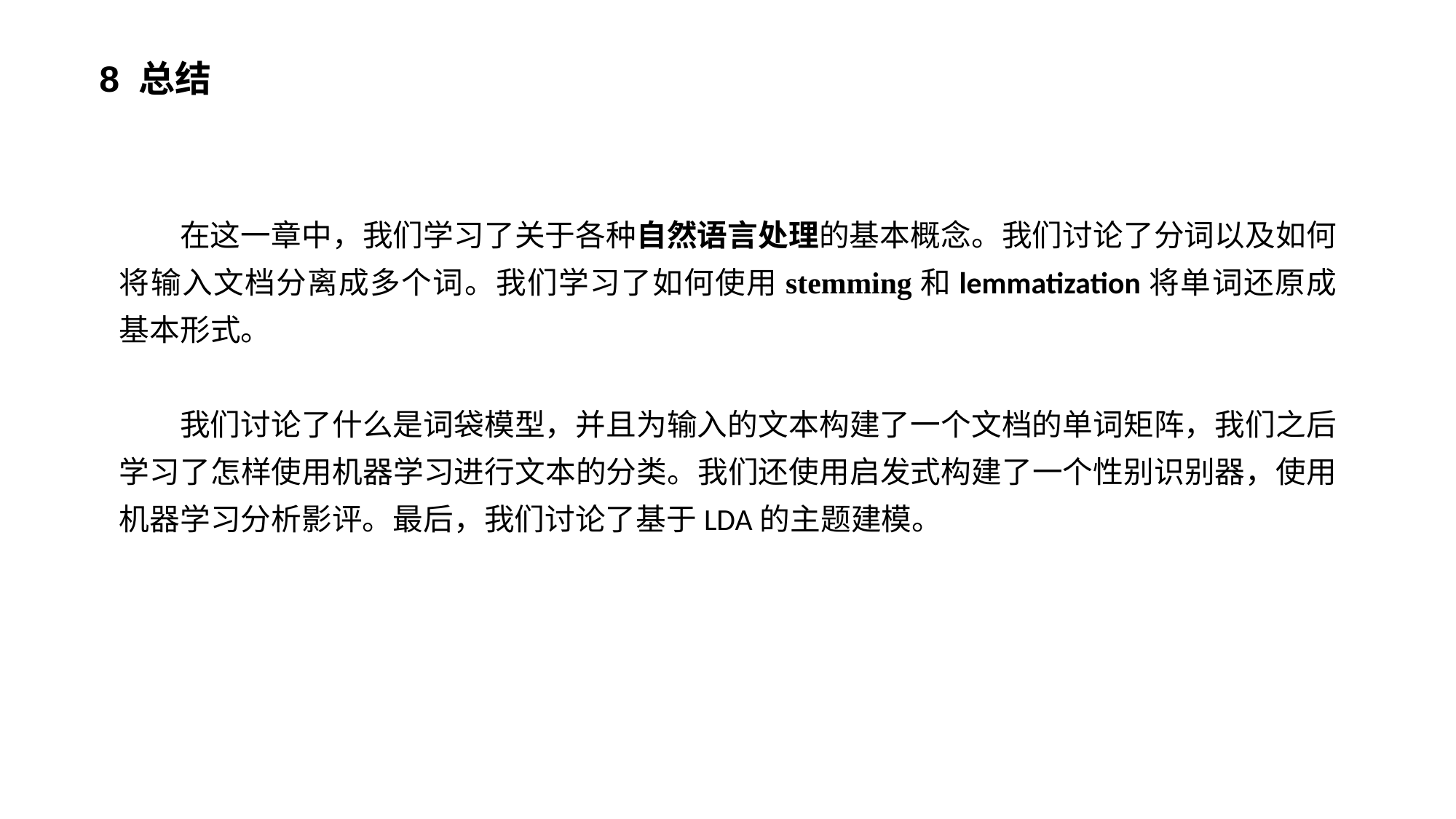

8 总结
在这一章中，我们学习了关于各种自然语言处理的基本概念。我们讨论了分词以及如何将输入文档分离成多个词。我们学习了如何使用stemming和lemmatization将单词还原成基本形式。

我们讨论了什么是词袋模型，并且为输入的文本构建了一个文档的单词矩阵，我们之后学习了怎样使用机器学习进行文本的分类。我们还使用启发式构建了一个性别识别器，使用机器学习分析影评。最后，我们讨论了基于LDA的主题建模。